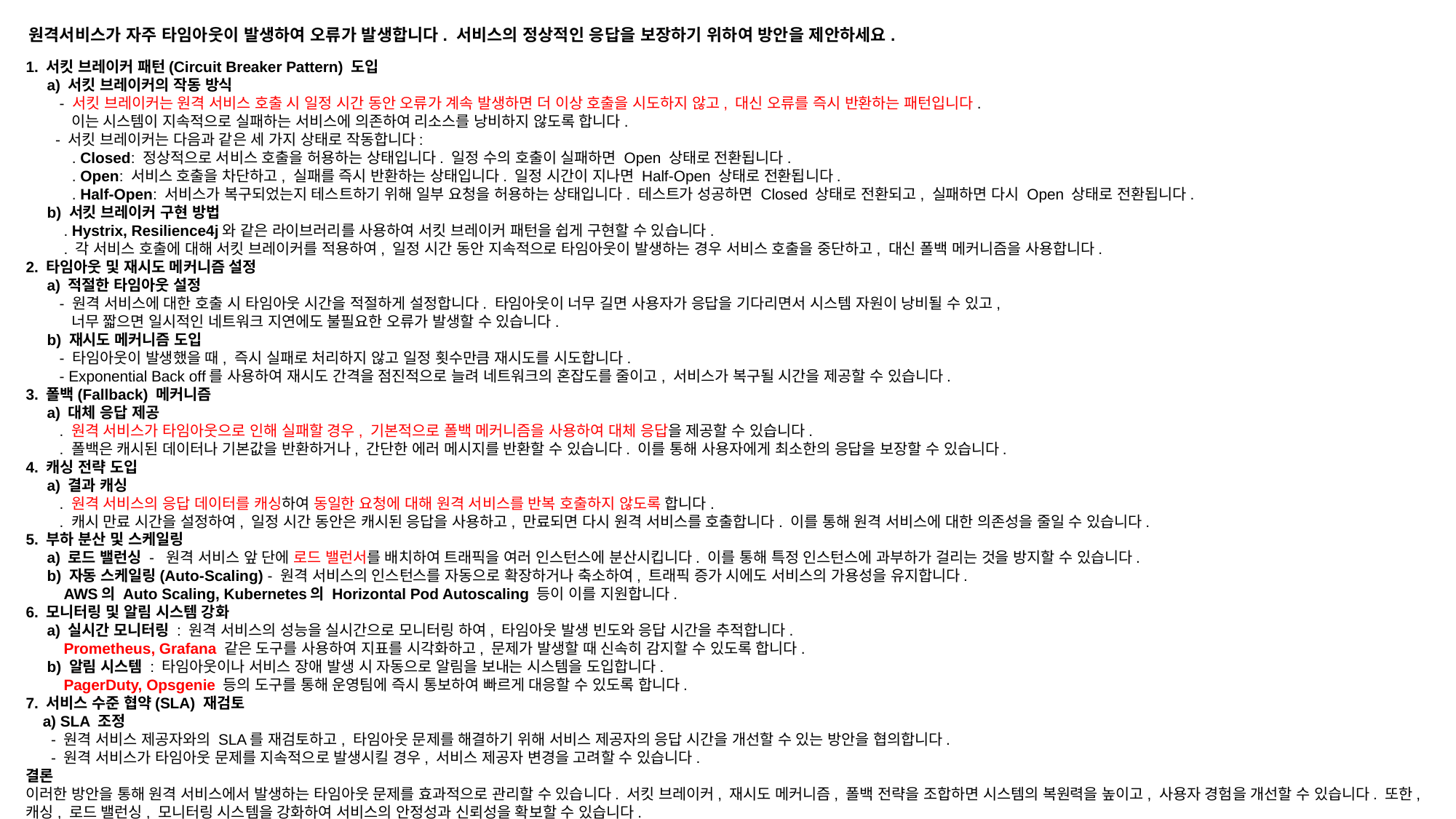

원격서비스가 자주 타임아웃이 발생하여 오류가 발생합니다. 서비스의 정상적인 응답을 보장하기 위하여 방안을 제안하세요.
1. 서킷 브레이커 패턴(Circuit Breaker Pattern) 도입
     a) 서킷 브레이커의 작동 방식
        - 서킷 브레이커는 원격 서비스 호출 시 일정 시간 동안 오류가 계속 발생하면 더 이상 호출을 시도하지 않고, 대신 오류를 즉시 반환하는 패턴입니다.
          이는 시스템이 지속적으로 실패하는 서비스에 의존하여 리소스를 낭비하지 않도록 합니다.
       - 서킷 브레이커는 다음과 같은 세 가지 상태로 작동합니다:
           . Closed: 정상적으로 서비스 호출을 허용하는 상태입니다. 일정 수의 호출이 실패하면 Open 상태로 전환됩니다.
           . Open: 서비스 호출을 차단하고, 실패를 즉시 반환하는 상태입니다. 일정 시간이 지나면 Half-Open 상태로 전환됩니다.
           . Half-Open: 서비스가 복구되었는지 테스트하기 위해 일부 요청을 허용하는 상태입니다. 테스트가 성공하면 Closed 상태로 전환되고, 실패하면 다시 Open 상태로 전환됩니다.
     b) 서킷 브레이커 구현 방법
         . Hystrix, Resilience4j와 같은 라이브러리를 사용하여 서킷 브레이커 패턴을 쉽게 구현할 수 있습니다.
         . 각 서비스 호출에 대해 서킷 브레이커를 적용하여, 일정 시간 동안 지속적으로 타임아웃이 발생하는 경우 서비스 호출을 중단하고, 대신 폴백 메커니즘을 사용합니다.
2. 타임아웃 및 재시도 메커니즘 설정
     a) 적절한 타임아웃 설정
        - 원격 서비스에 대한 호출 시 타임아웃 시간을 적절하게 설정합니다. 타임아웃이 너무 길면 사용자가 응답을 기다리면서 시스템 자원이 낭비될 수 있고,
          너무 짧으면 일시적인 네트워크 지연에도 불필요한 오류가 발생할 수 있습니다.
     b) 재시도 메커니즘 도입
        - 타임아웃이 발생했을 때, 즉시 실패로 처리하지 않고 일정 횟수만큼 재시도를 시도합니다.
        - Exponential Back off를 사용하여 재시도 간격을 점진적으로 늘려 네트워크의 혼잡도를 줄이고, 서비스가 복구될 시간을 제공할 수 있습니다.
3. 폴백(Fallback) 메커니즘
     a) 대체 응답 제공
        . 원격 서비스가 타임아웃으로 인해 실패할 경우, 기본적으로 폴백 메커니즘을 사용하여 대체 응답을 제공할 수 있습니다.
        . 폴백은 캐시된 데이터나 기본값을 반환하거나, 간단한 에러 메시지를 반환할 수 있습니다. 이를 통해 사용자에게 최소한의 응답을 보장할 수 있습니다.
4. 캐싱 전략 도입
     a) 결과 캐싱
        . 원격 서비스의 응답 데이터를 캐싱하여 동일한 요청에 대해 원격 서비스를 반복 호출하지 않도록 합니다.
        . 캐시 만료 시간을 설정하여, 일정 시간 동안은 캐시된 응답을 사용하고, 만료되면 다시 원격 서비스를 호출합니다. 이를 통해 원격 서비스에 대한 의존성을 줄일 수 있습니다.
5. 부하 분산 및 스케일링
     a) 로드 밸런싱 -  원격 서비스 앞 단에 로드 밸런서를 배치하여 트래픽을 여러 인스턴스에 분산시킵니다. 이를 통해 특정 인스턴스에 과부하가 걸리는 것을 방지할 수 있습니다.
     b) 자동 스케일링(Auto-Scaling) - 원격 서비스의 인스턴스를 자동으로 확장하거나 축소하여, 트래픽 증가 시에도 서비스의 가용성을 유지합니다.
         AWS의 Auto Scaling, Kubernetes의 Horizontal Pod Autoscaling 등이 이를 지원합니다.
6. 모니터링 및 알림 시스템 강화
     a) 실시간 모니터링 : 원격 서비스의 성능을 실시간으로 모니터링 하여, 타임아웃 발생 빈도와 응답 시간을 추적합니다.
         Prometheus, Grafana 같은 도구를 사용하여 지표를 시각화하고, 문제가 발생할 때 신속히 감지할 수 있도록 합니다.
     b) 알림 시스템 : 타임아웃이나 서비스 장애 발생 시 자동으로 알림을 보내는 시스템을 도입합니다.
         PagerDuty, Opsgenie 등의 도구를 통해 운영팀에 즉시 통보하여 빠르게 대응할 수 있도록 합니다.
7. 서비스 수준 협약(SLA) 재검토
    a) SLA 조정
      - 원격 서비스 제공자와의 SLA를 재검토하고, 타임아웃 문제를 해결하기 위해 서비스 제공자의 응답 시간을 개선할 수 있는 방안을 협의합니다.
      - 원격 서비스가 타임아웃 문제를 지속적으로 발생시킬 경우, 서비스 제공자 변경을 고려할 수 있습니다.
결론
이러한 방안을 통해 원격 서비스에서 발생하는 타임아웃 문제를 효과적으로 관리할 수 있습니다. 서킷 브레이커, 재시도 메커니즘, 폴백 전략을 조합하면 시스템의 복원력을 높이고, 사용자 경험을 개선할 수 있습니다. 또한, 캐싱, 로드 밸런싱, 모니터링 시스템을 강화하여 서비스의 안정성과 신뢰성을 확보할 수 있습니다.